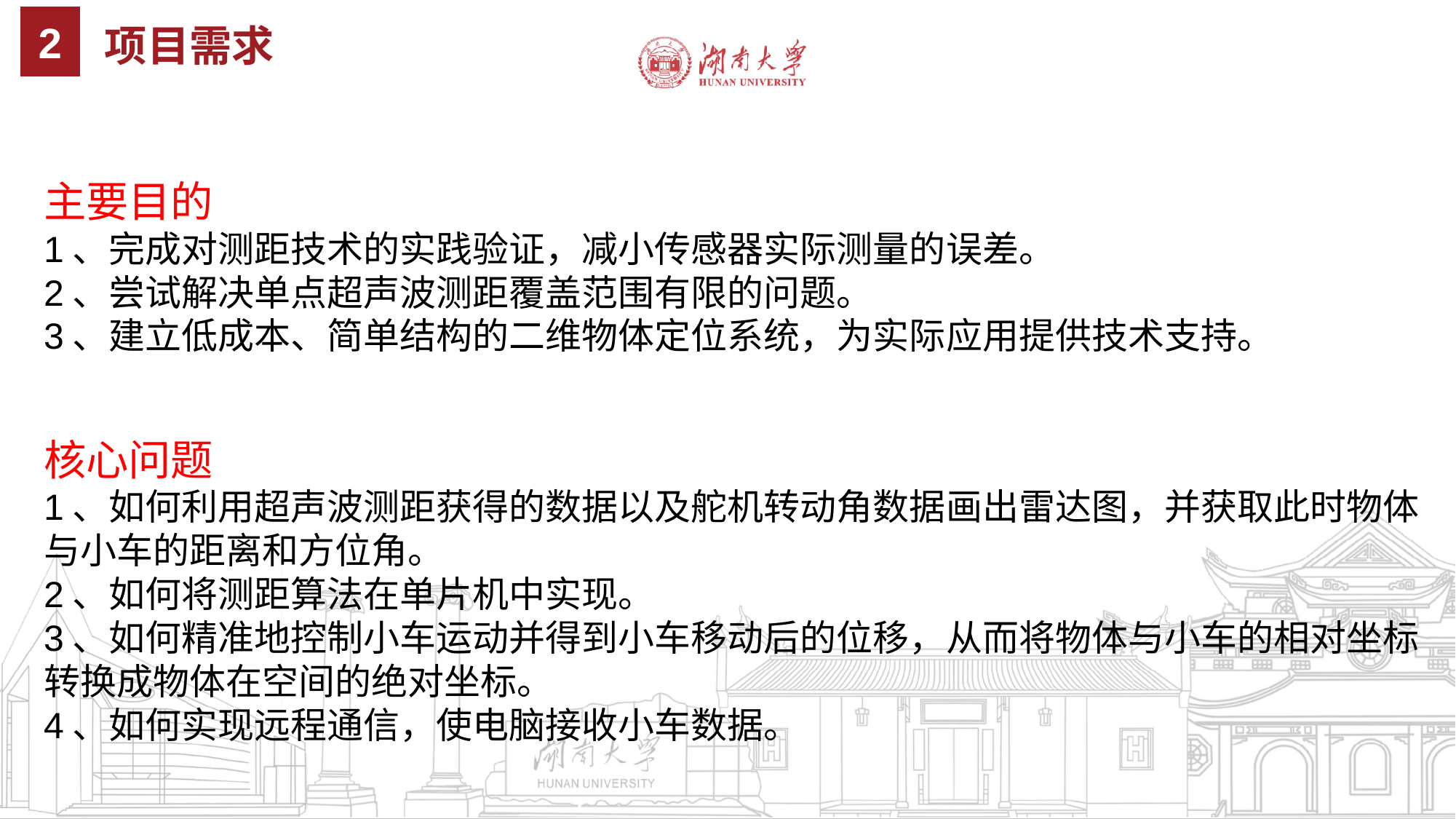

2
项目需求
主要目的
1、完成对测距技术的实践验证，减小传感器实际测量的误差。
2、尝试解决单点超声波测距覆盖范围有限的问题。
3、建立低成本、简单结构的二维物体定位系统，为实际应用提供技术支持。

核心问题
1、如何利用超声波测距获得的数据以及舵机转动角数据画出雷达图，并获取此时物体与小车的距离和方位角。
2、如何将测距算法在单片机中实现。
3、如何精准地控制小车运动并得到小车移动后的位移，从而将物体与小车的相对坐标转换成物体在空间的绝对坐标。
4、如何实现远程通信，使电脑接收小车数据。